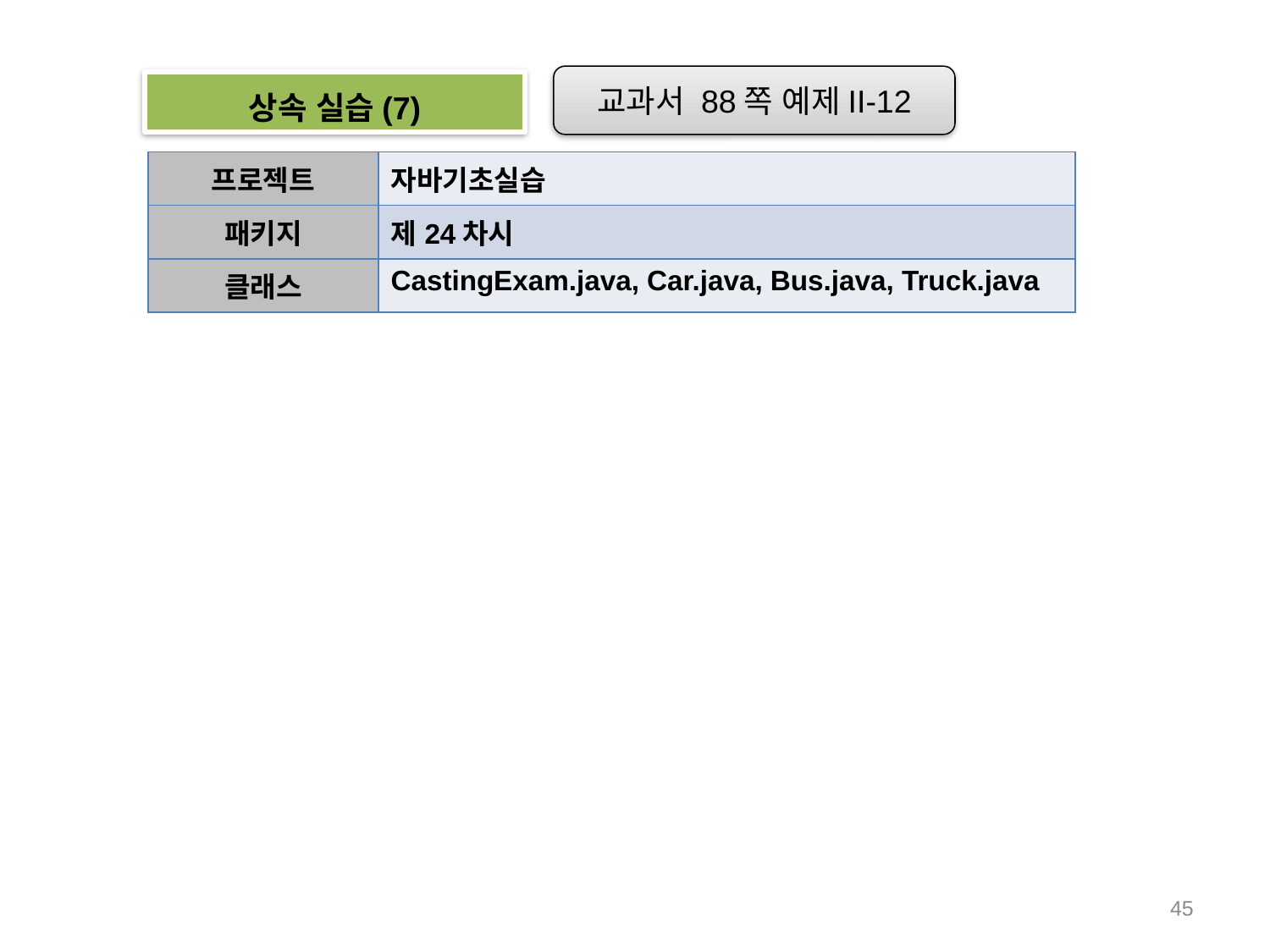

교과서 88쪽 예제II-12
상속 실습(7)
| 프로젝트 | 자바기초실습 |
| --- | --- |
| 패키지 | 제24차시 |
| 클래스 | CastingExam.java, Car.java, Bus.java, Truck.java |
45